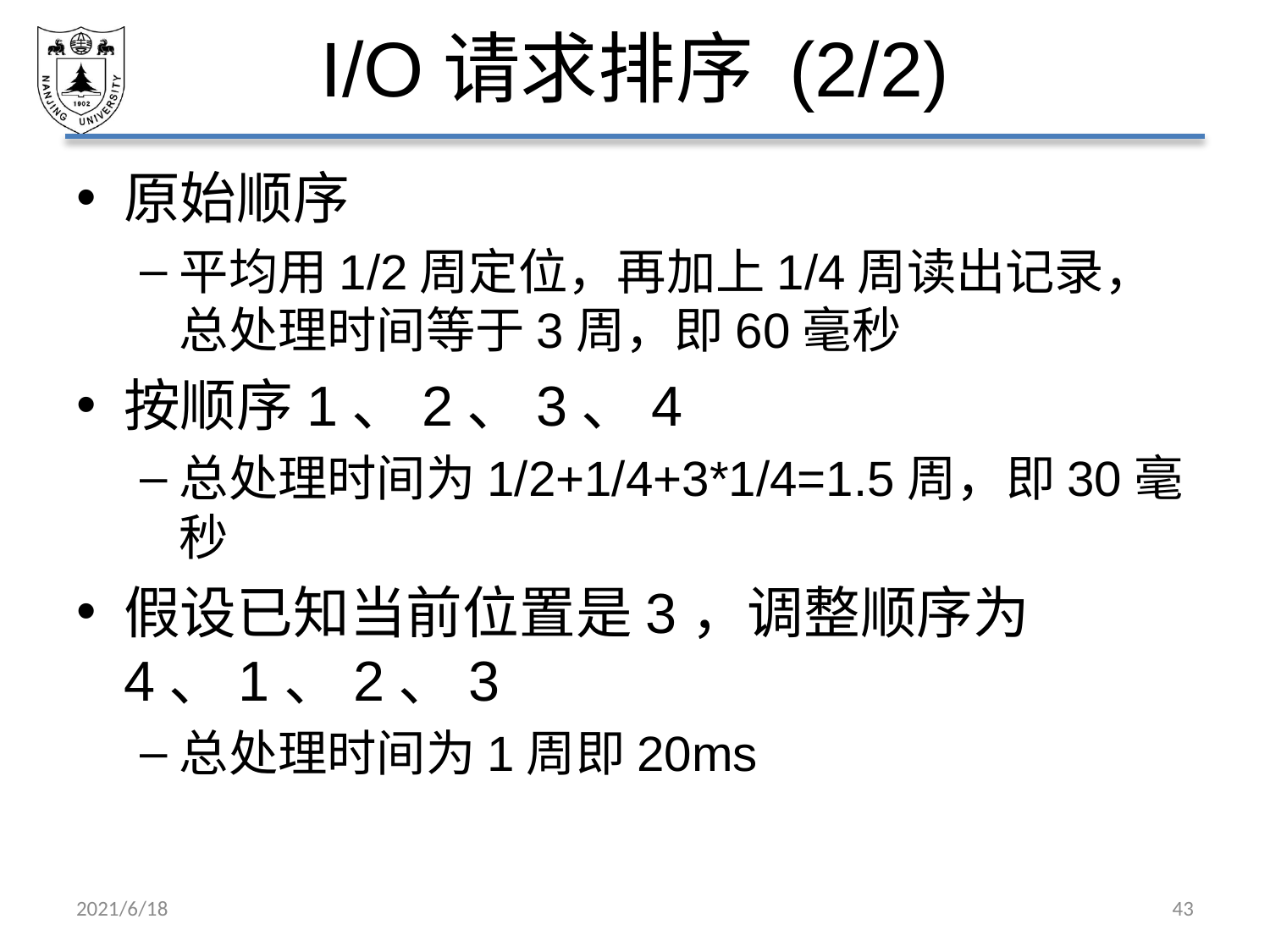

# I/O请求排序 (2/2)
原始顺序
平均用1/2周定位，再加上1/4周读出记录，总处理时间等于3周，即60毫秒
按顺序1、2、3、4
总处理时间为1/2+1/4+3*1/4=1.5周，即30毫秒
假设已知当前位置是3，调整顺序为4、1、2、3
总处理时间为1周即20ms
2021/6/18
43